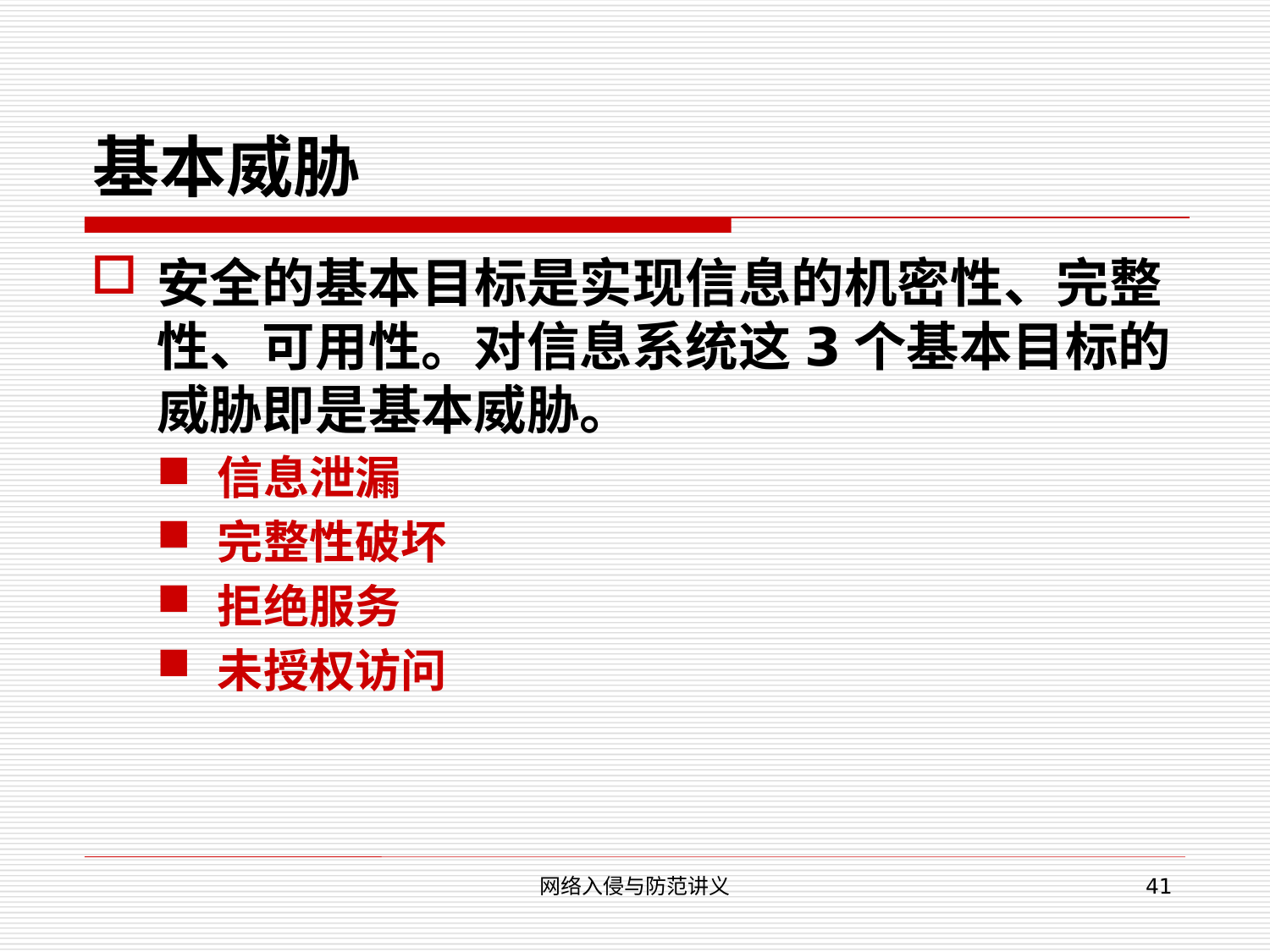

基本威胁
安全的基本目标是实现信息的机密性、完整性、可用性。对信息系统这3个基本目标的威胁即是基本威胁。
信息泄漏
完整性破坏
拒绝服务
未授权访问

网络入侵与防范讲义
41